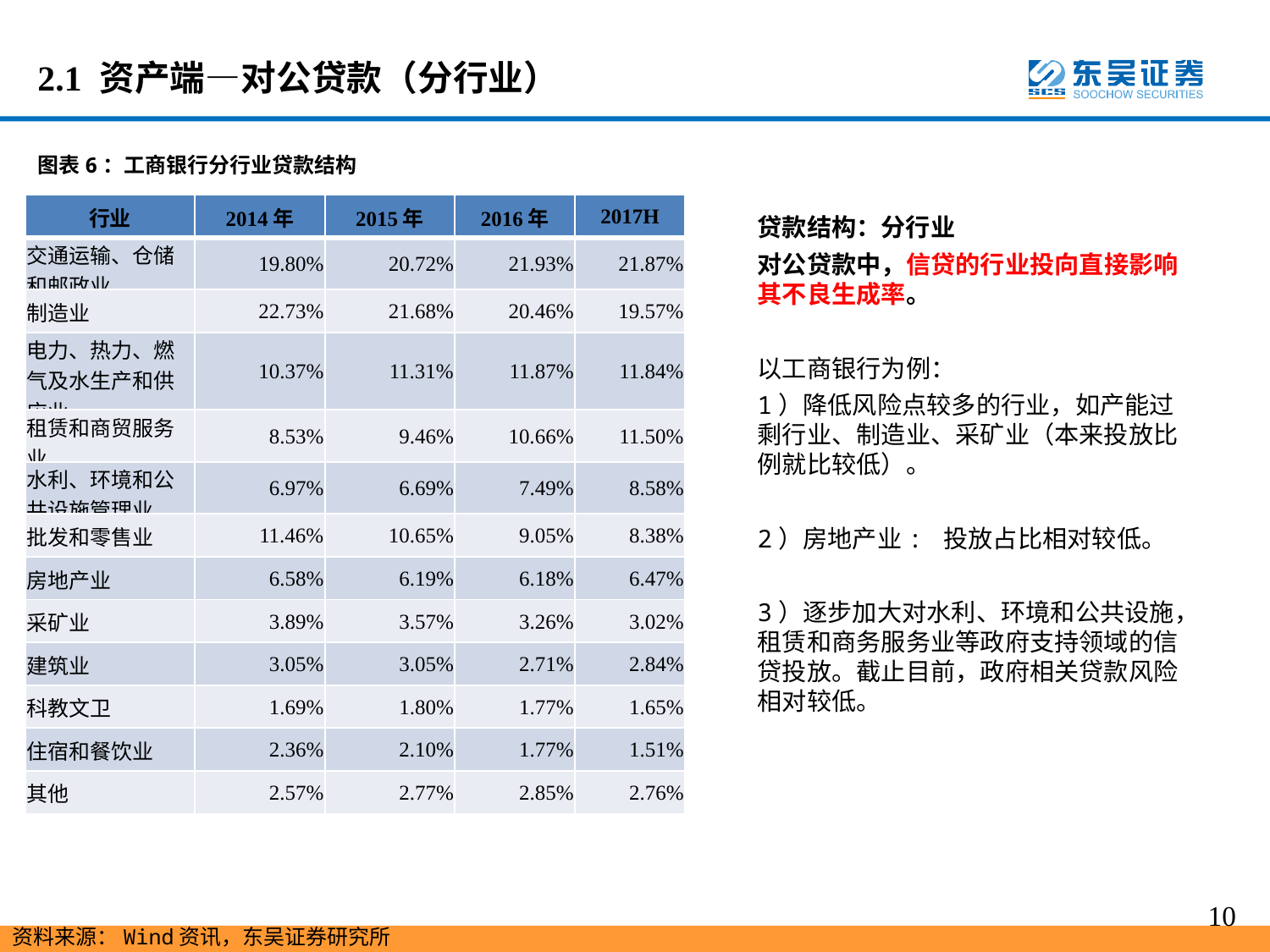

2.1 资产端—对公贷款（分行业）
图表6：工商银行分行业贷款结构
| 行业 | 2014年 | 2015年 | 2016年 | 2017H |
| --- | --- | --- | --- | --- |
| 交通运输、仓储和邮政业 | 19.80% | 20.72% | 21.93% | 21.87% |
| 制造业 | 22.73% | 21.68% | 20.46% | 19.57% |
| 电力、热力、燃气及水生产和供应业 | 10.37% | 11.31% | 11.87% | 11.84% |
| 租赁和商贸服务业 | 8.53% | 9.46% | 10.66% | 11.50% |
| 水利、环境和公共设施管理业 | 6.97% | 6.69% | 7.49% | 8.58% |
| 批发和零售业 | 11.46% | 10.65% | 9.05% | 8.38% |
| 房地产业 | 6.58% | 6.19% | 6.18% | 6.47% |
| 采矿业 | 3.89% | 3.57% | 3.26% | 3.02% |
| 建筑业 | 3.05% | 3.05% | 2.71% | 2.84% |
| 科教文卫 | 1.69% | 1.80% | 1.77% | 1.65% |
| 住宿和餐饮业 | 2.36% | 2.10% | 1.77% | 1.51% |
| 其他 | 2.57% | 2.77% | 2.85% | 2.76% |
贷款结构：分行业
对公贷款中，信贷的行业投向直接影响其不良生成率。

以工商银行为例：
1）降低风险点较多的行业，如产能过剩行业、制造业、采矿业（本来投放比例就比较低）。

2）房地产业: 投放占比相对较低。

3）逐步加大对水利、环境和公共设施，租赁和商务服务业等政府支持领域的信贷投放。截止目前，政府相关贷款风险相对较低。
10
资料来源：Wind资讯，东吴证券研究所